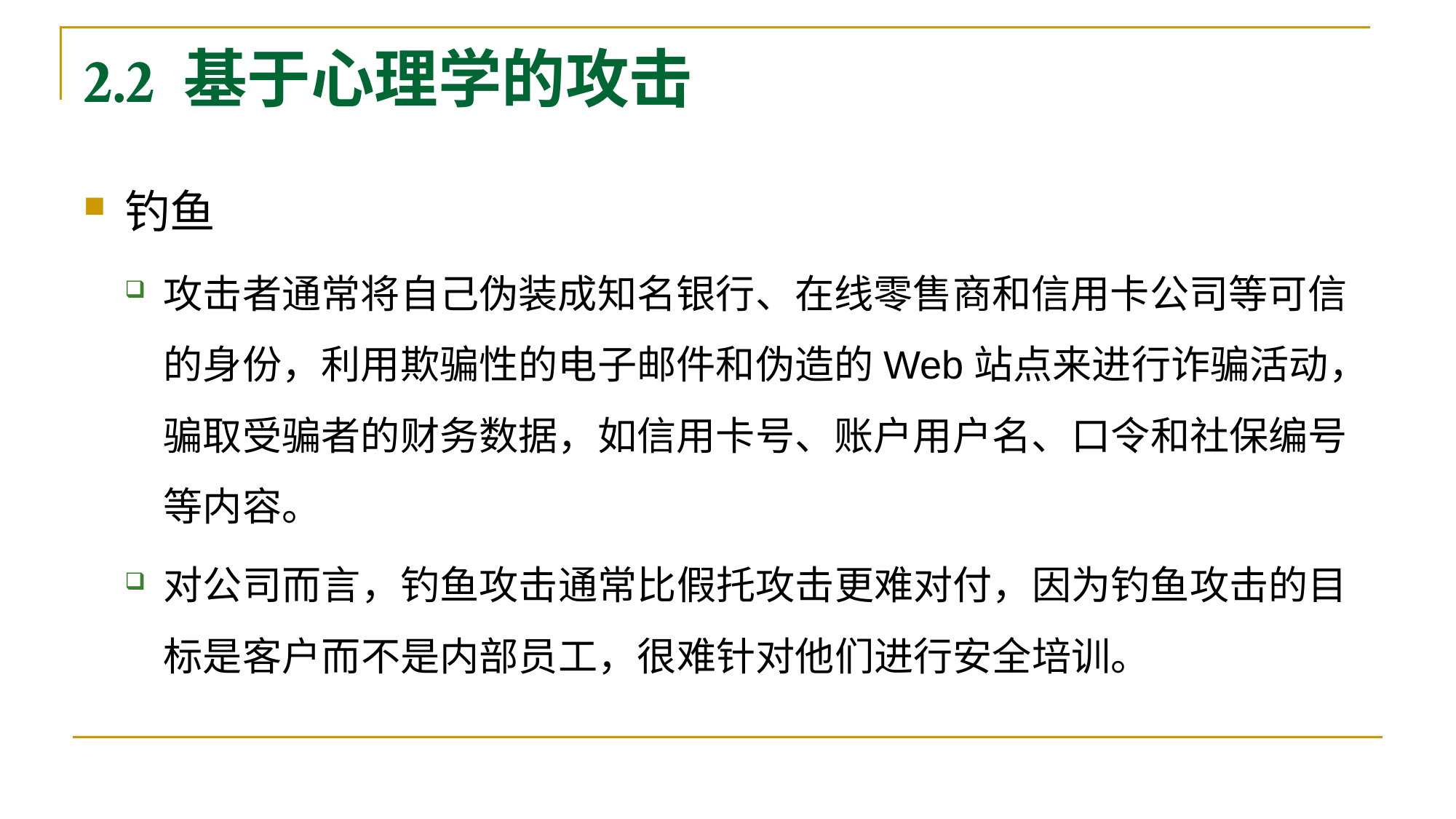

# 2.2 基于心理学的攻击
钓鱼
攻击者通常将自己伪装成知名银行、在线零售商和信用卡公司等可信的身份，利用欺骗性的电子邮件和伪造的Web站点来进行诈骗活动，骗取受骗者的财务数据，如信用卡号、账户用户名、口令和社保编号等内容。
对公司而言，钓鱼攻击通常比假托攻击更难对付，因为钓鱼攻击的目标是客户而不是内部员工，很难针对他们进行安全培训。